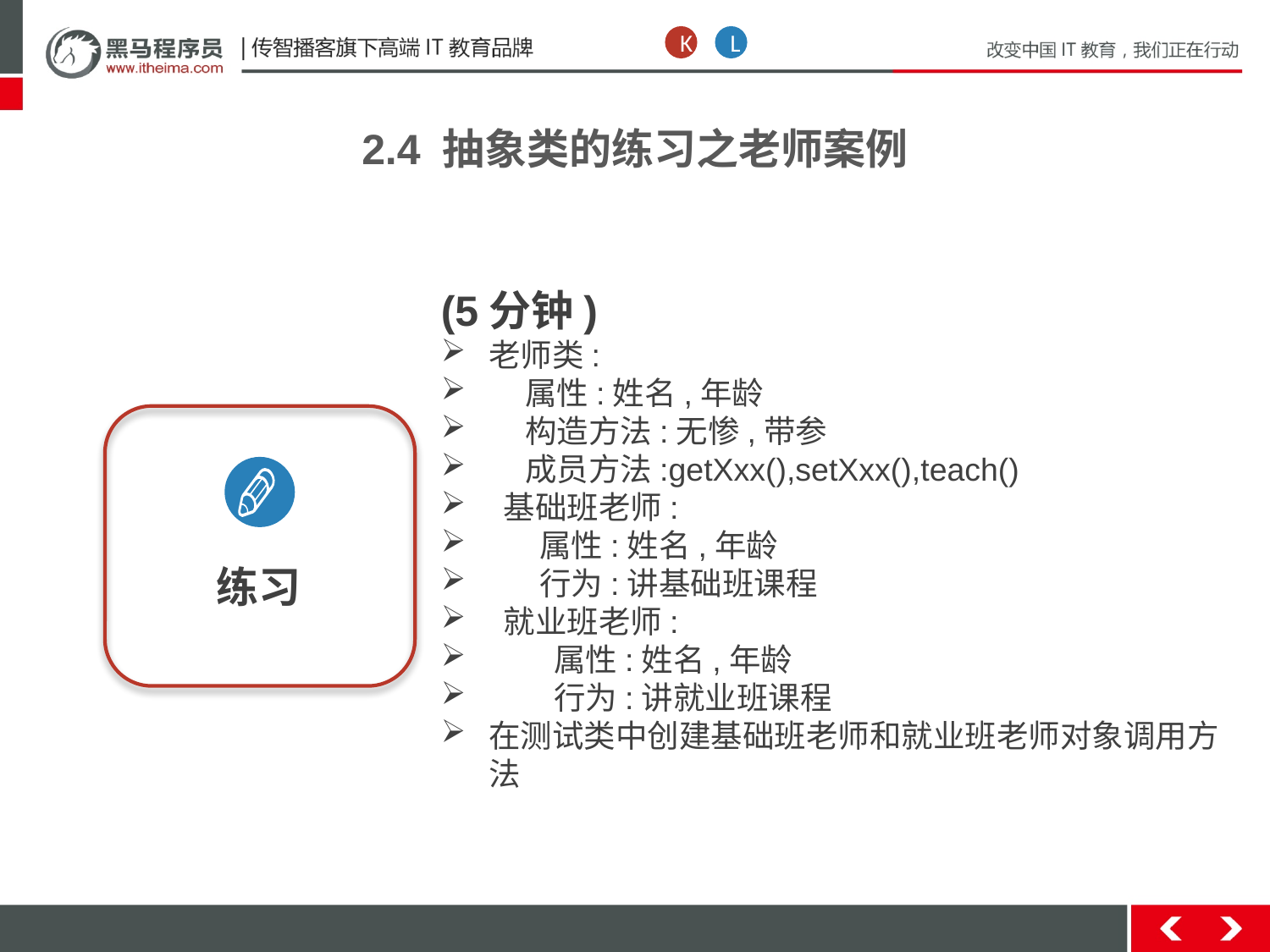

K
L
2.4 抽象类的练习之老师案例
(5分钟)
老师类:
    属性:姓名,年龄
    构造方法:无惨,带参
    成员方法:getXxx(),setXxx(),teach()
 基础班老师:
      属性:姓名,年龄
      行为:讲基础班课程
 就业班老师:
        属性:姓名,年龄
        行为:讲就业班课程
在测试类中创建基础班老师和就业班老师对象调用方法

练习